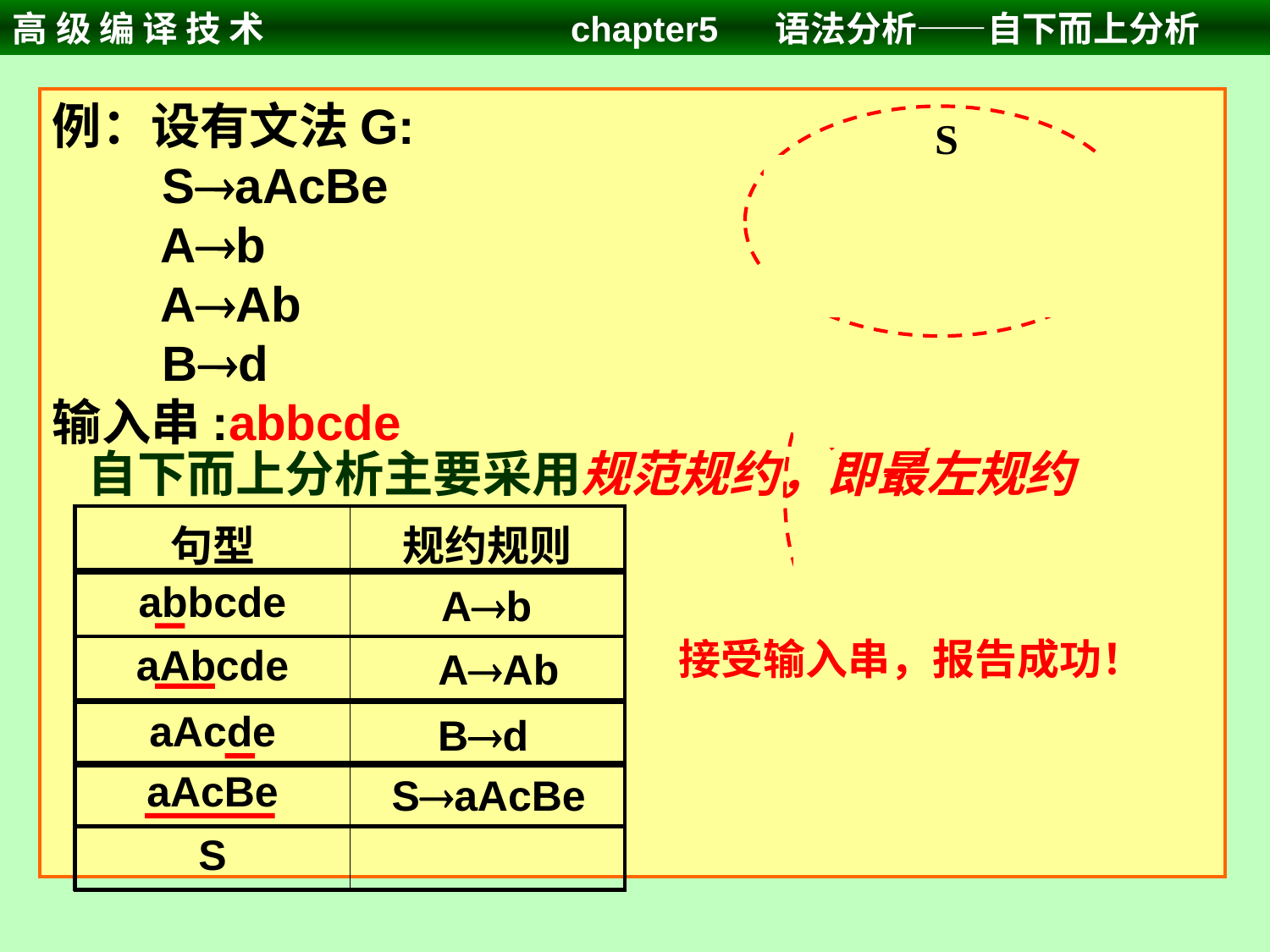

例：设有文法G:
        S→aAcBe
        A→b
        A→Ab
        B→d
输入串:abbcde

S

e
a
A
c
B

A
b
d

b

自下而上分析主要采用规范规约，即最左规约

| 句型 | 规约规则 |
| --- | --- |
| abbcde |  |
| --- | --- |
A→b

接受输入串，报告成功！
| aAbcde |  |
| --- | --- |
A→Ab

| aAcde |  |
| --- | --- |
B→d

| aAcBe |  |
| --- | --- |
S→aAcBe

| S |  |
| --- | --- |